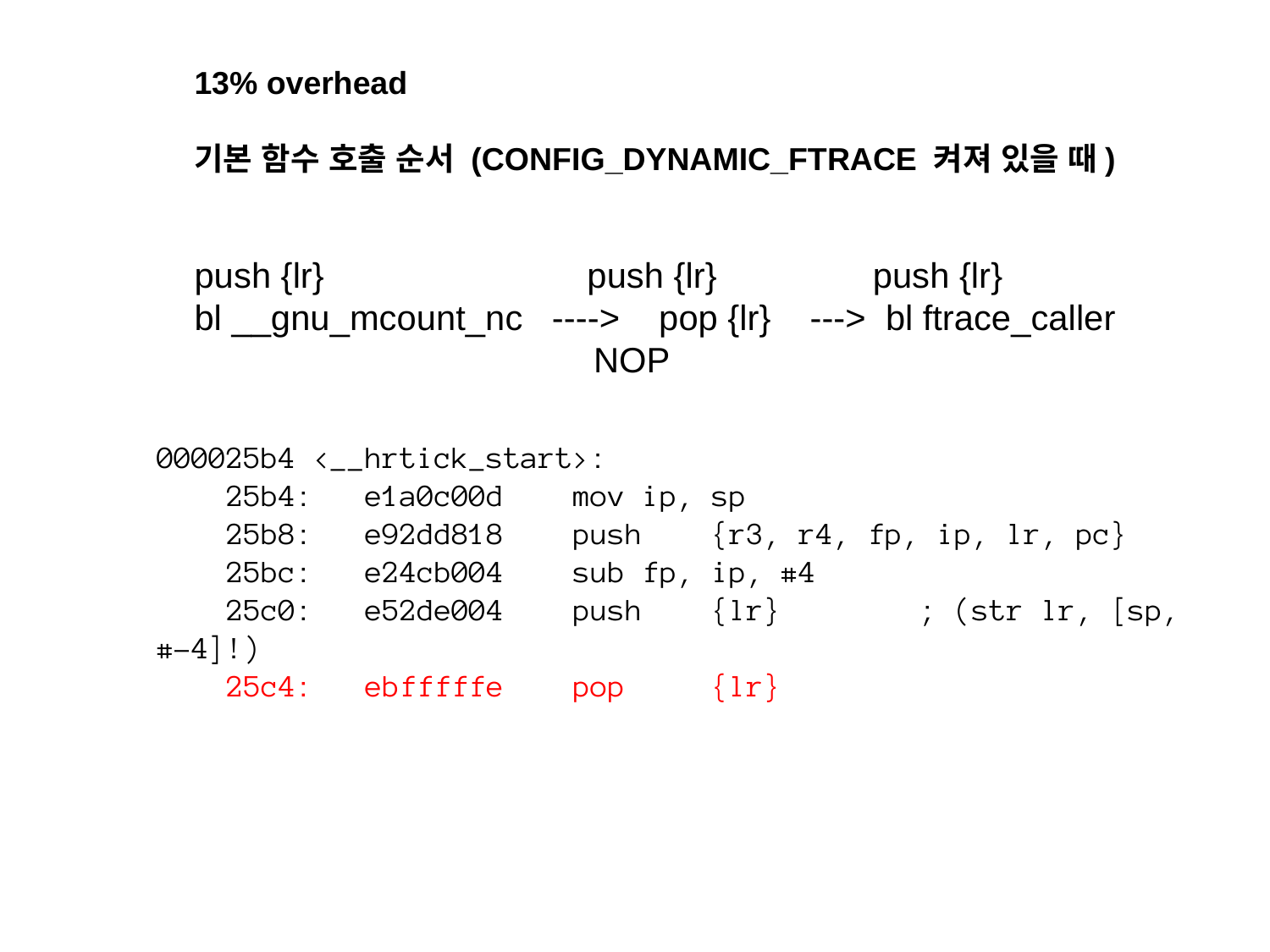

13% overhead

기본 함수 호출 순서 (CONFIG_DYNAMIC_FTRACE 켜져 있을 때)

push {lr}                           push {lr}                push {lr}
bl __gnu_mcount_nc   ---->    pop {lr}    --->  bl ftrace_caller
                                         NOP

000025b4 <__hrtick_start>:
    25b4:   e1a0c00d    mov ip, sp
    25b8:   e92dd818    push    {r3, r4, fp, ip, lr, pc}
    25bc:   e24cb004    sub fp, ip, #4
    25c0:   e52de004    push    {lr}        ; (str lr, [sp, #-4]!)
    25c4:   ebfffffe    pop     {lr}